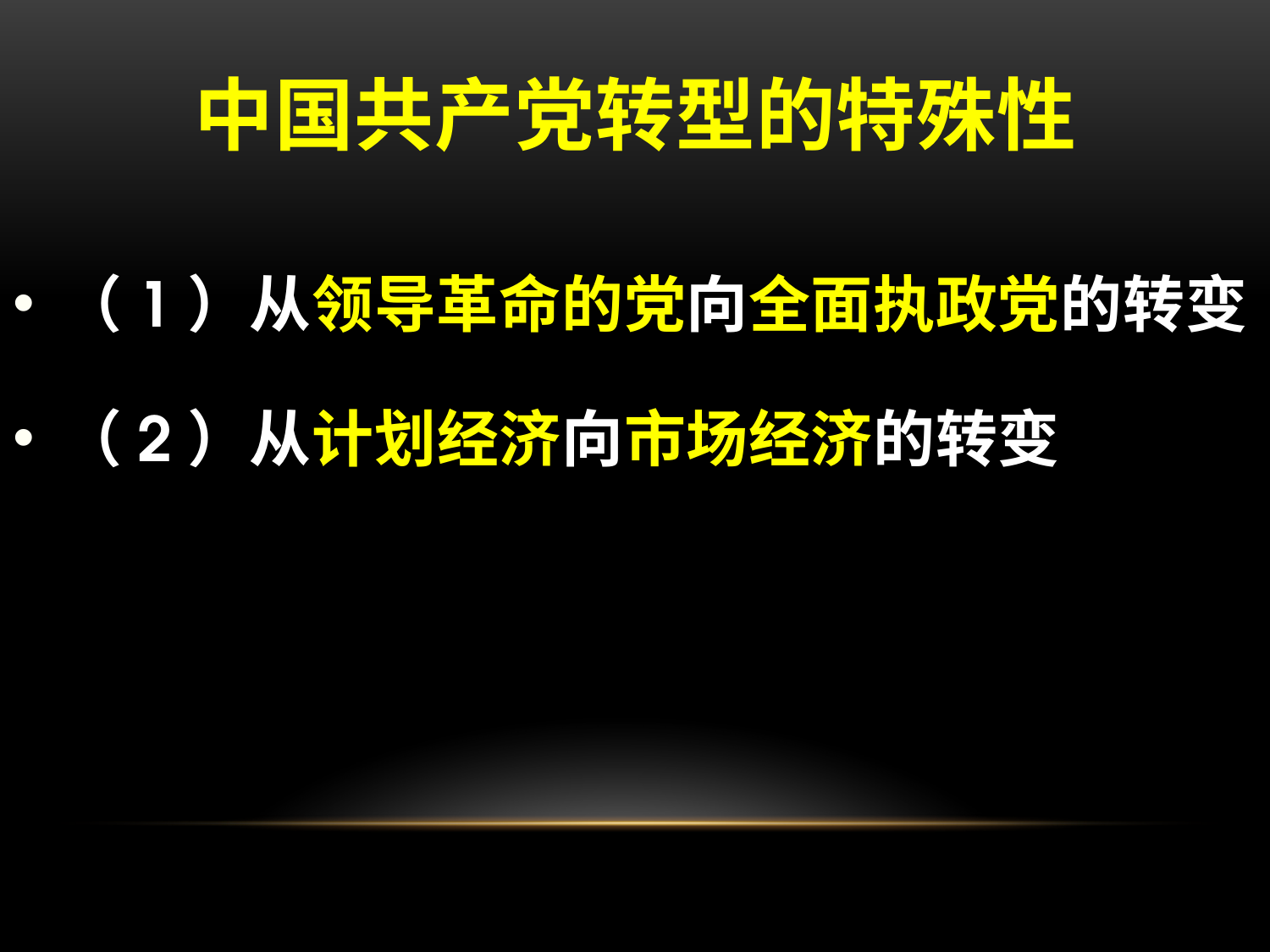

# 中国共产党转型的特殊性
（1）从领导革命的党向全面执政党的转变
（2）从计划经济向市场经济的转变